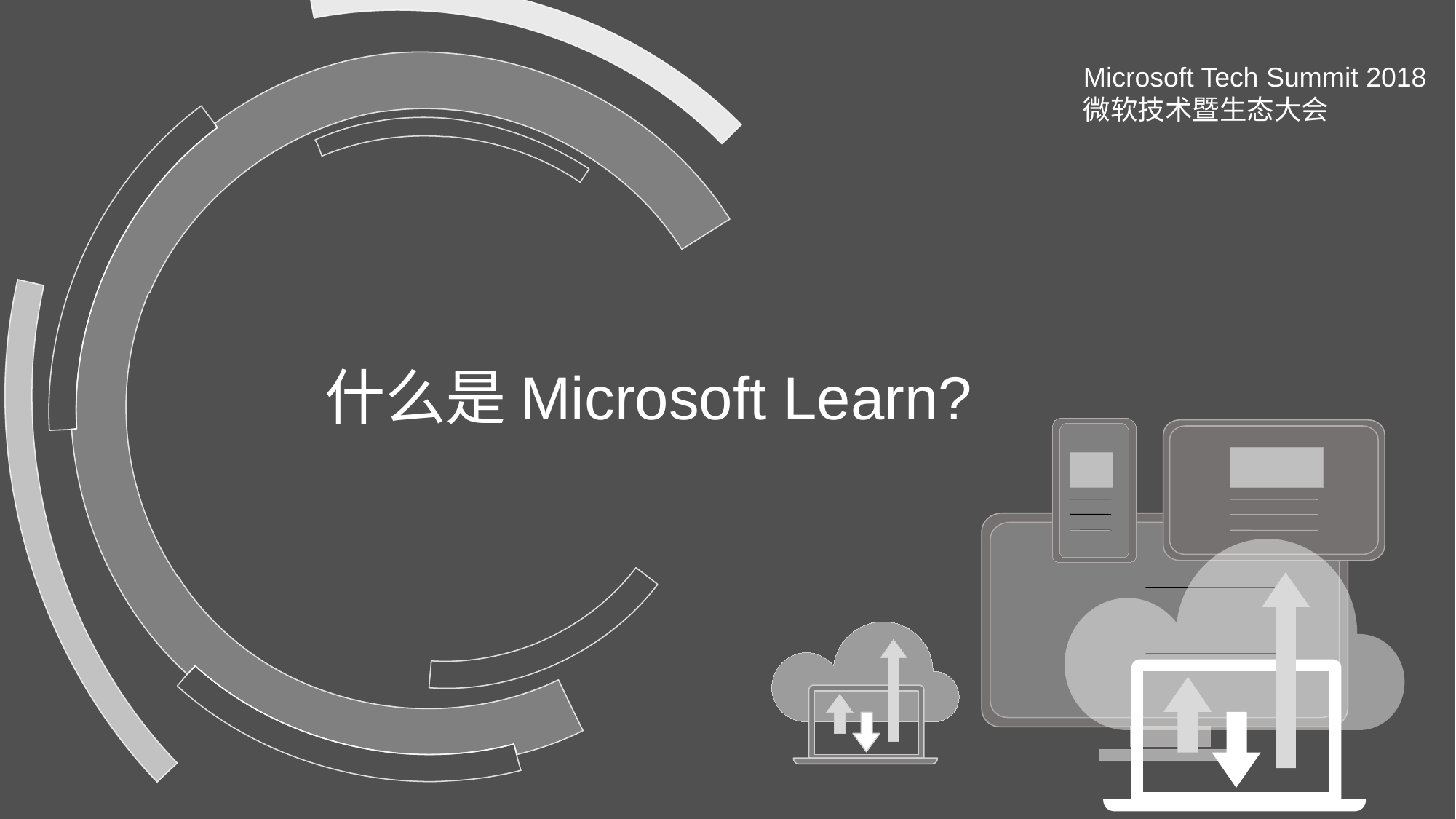

Microsoft Tech Summit 2018
微软技术暨生态大会
# 什么是Microsoft Learn?